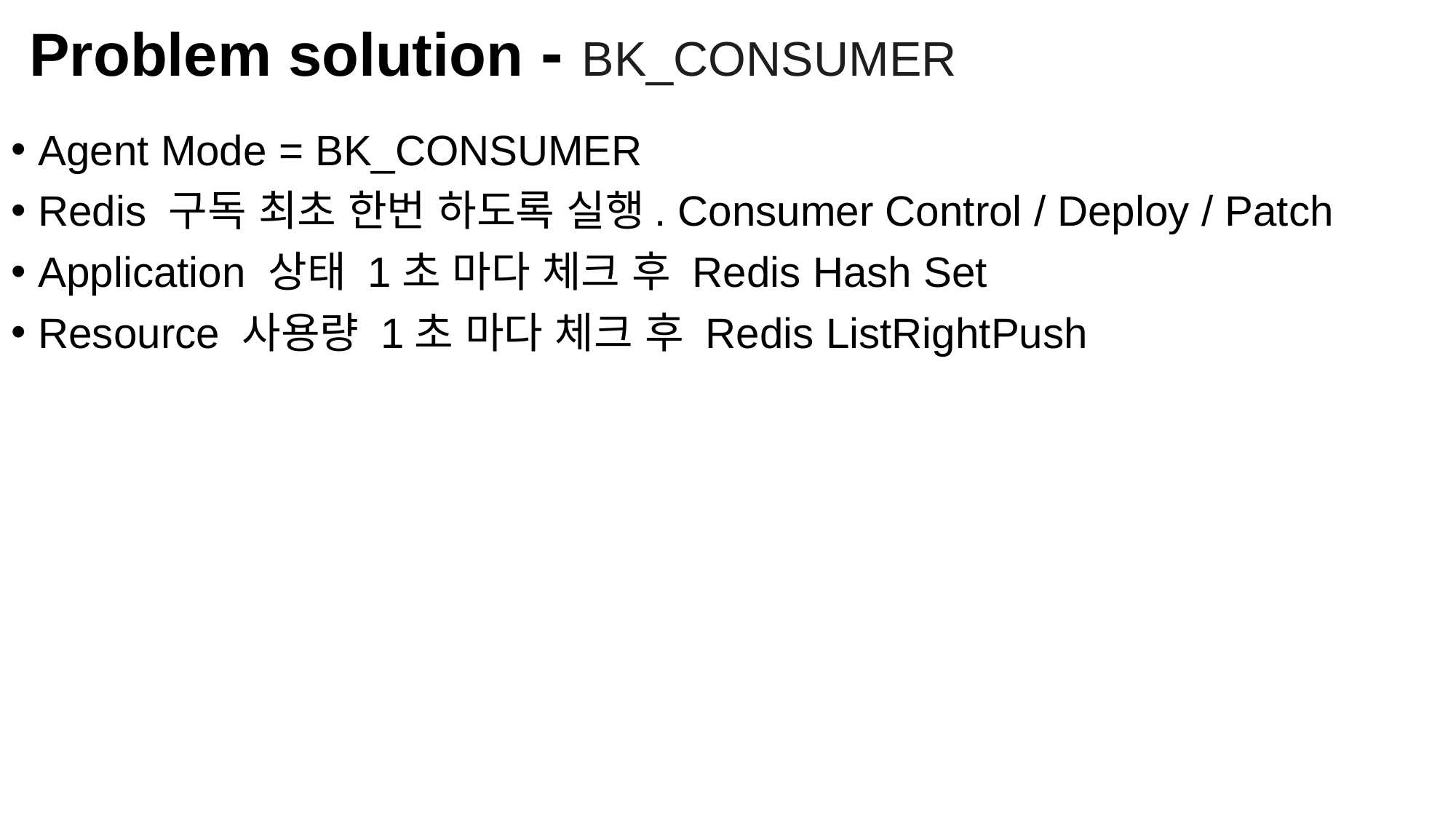

# Problem solution - BK_CONSUMER
Agent Mode = BK_CONSUMER
Redis 구독 최초 한번 하도록 실행. Consumer Control / Deploy / Patch
Application 상태 1초 마다 체크 후 Redis Hash Set
Resource 사용량 1초 마다 체크 후 Redis ListRightPush